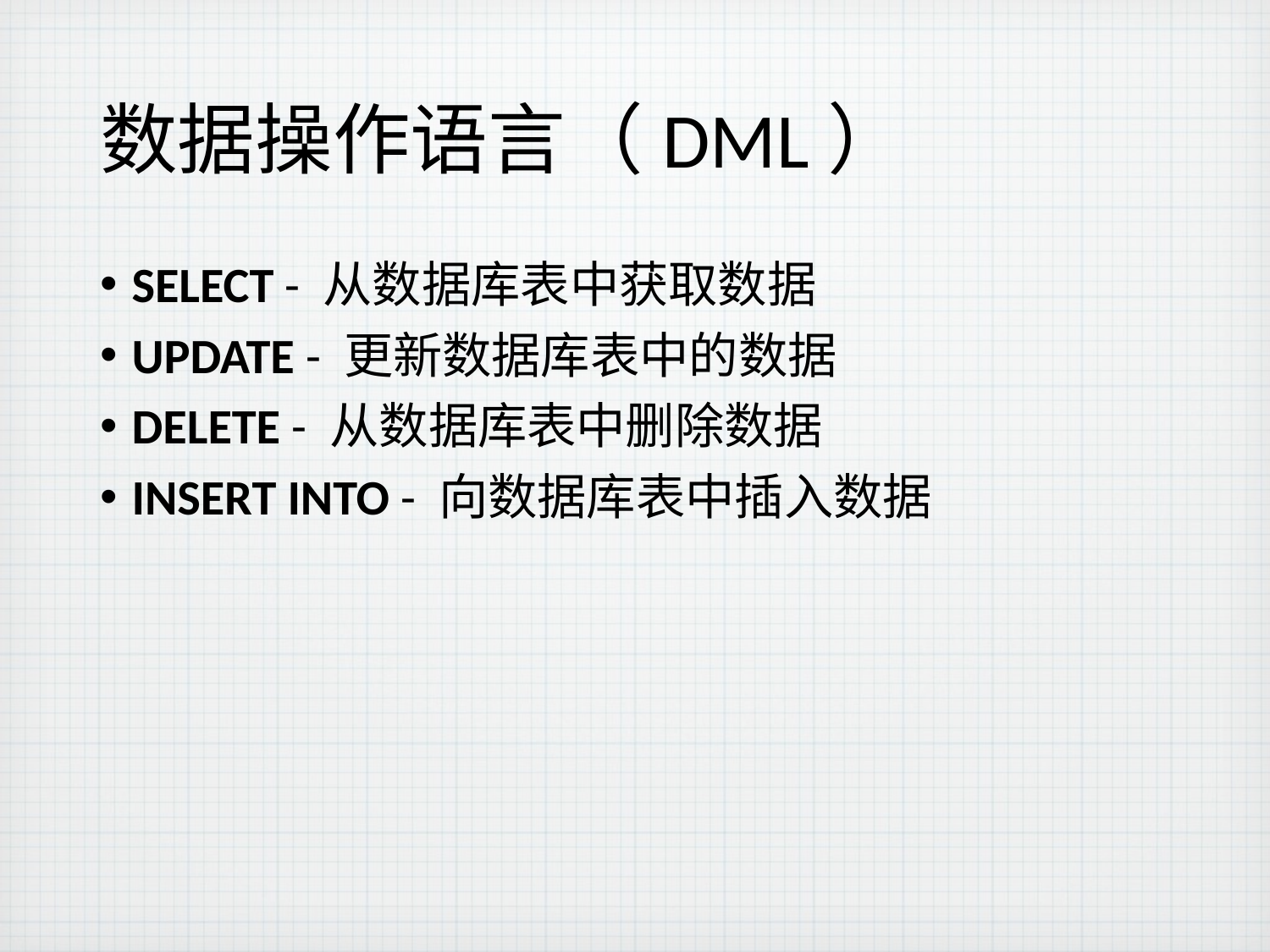

# 数据操作语言（DML）
SELECT - 从数据库表中获取数据
UPDATE - 更新数据库表中的数据
DELETE - 从数据库表中删除数据
INSERT INTO - 向数据库表中插入数据